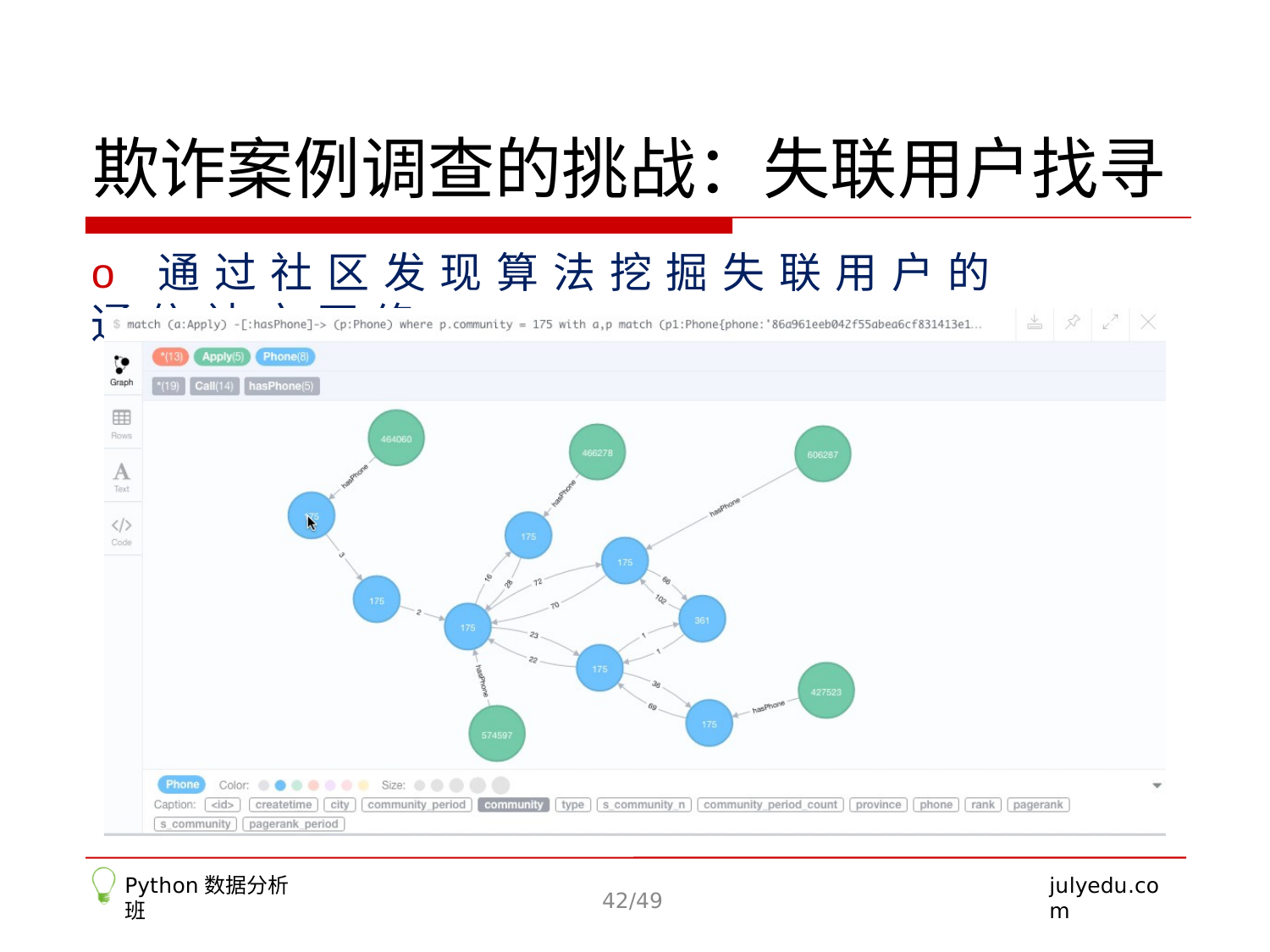

# 欺诈案例调查的挑战：失联用户找寻

o	通过社区发现算法挖掘失联用户的通信社交网络

Python数据分析班
julyedu.com
42/49